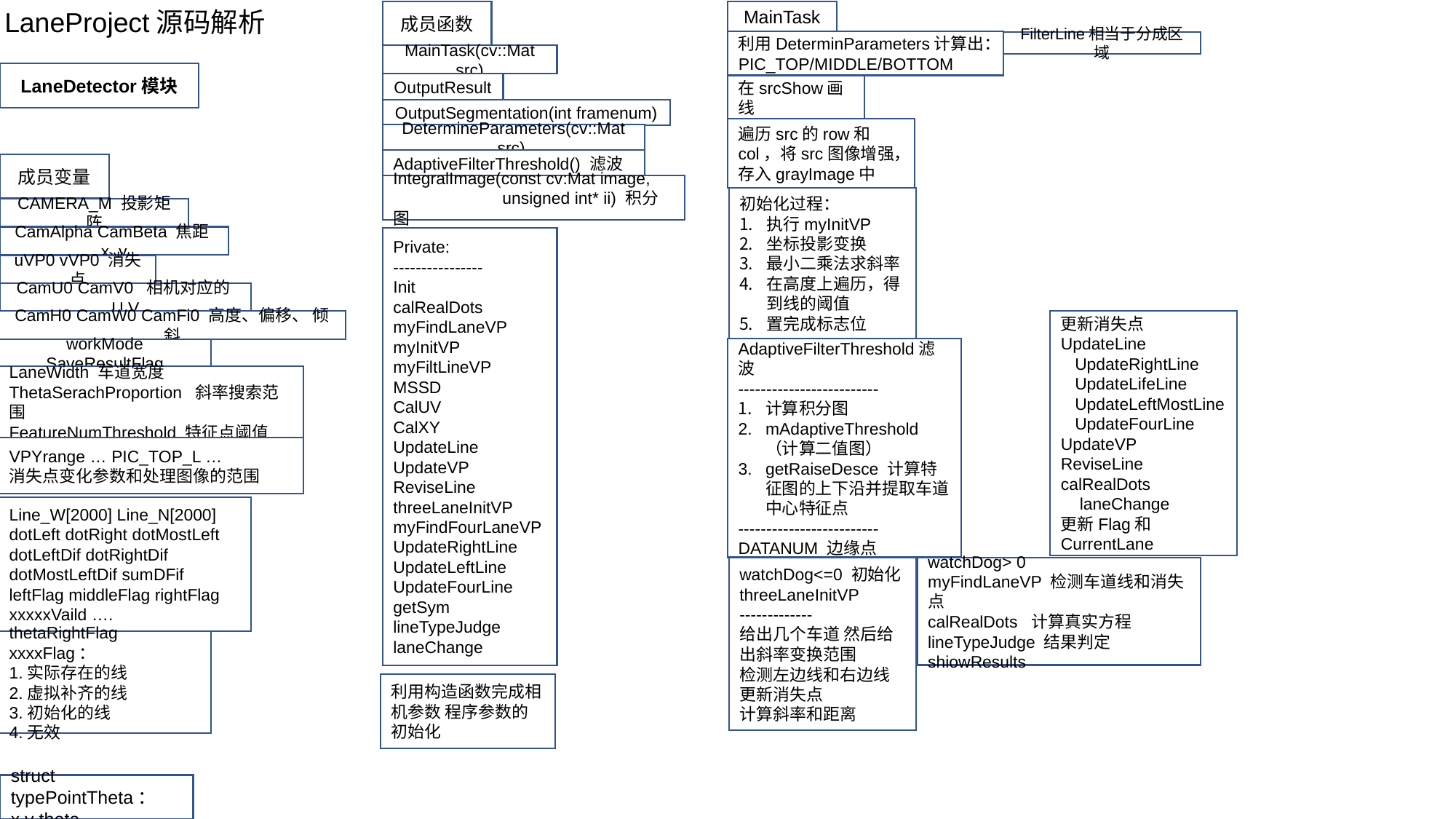

LaneProject源码解析
成员函数
MainTask
利用DeterminParameters计算出：
PIC_TOP/MIDDLE/BOTTOM
FilterLine相当于分成区域
MainTask(cv::Mat src)
LaneDetector模块
OutputResult
在srcShow画线
OutputSegmentation(int framenum)
遍历src的row和col，将src图像增强，存入grayImage中
DetermineParameters(cv::Mat src)
AdaptiveFilterThreshold() 滤波
成员变量
IntegralImage(const cv:Mat image,
	unsigned int* ii) 积分图
初始化过程：
执行myInitVP
坐标投影变换
最小二乘法求斜率
在高度上遍历，得到线的阈值
置完成标志位
CAMERA_M 投影矩阵
CamAlpha CamBeta 焦距x ,y
Private:
----------------
Init
calRealDots
myFindLaneVP
myInitVP
myFiltLineVP
MSSD
CalUV
CalXY
UpdateLine
UpdateVP
ReviseLine
threeLaneInitVP
myFindFourLaneVP
UpdateRightLine
UpdateLeftLine
UpdateFourLine
getSym
lineTypeJudge
laneChange
uVP0 vVP0 消失点
CamU0 CamV0  相机对应的U V
CamH0 CamW0 CamFi0 高度、偏移、 倾斜
更新消失点
UpdateLine
   UpdateRightLine
   UpdateLifeLine
   UpdateLeftMostLine
   UpdateFourLine
UpdateVP
ReviseLine
calRealDots
    laneChange
更新Flag和CurrentLane
AdaptiveFilterThreshold滤波
-------------------------
计算积分图
mAdaptiveThreshold（计算二值图）
getRaiseDesce 计算特征图的上下沿并提取车道中心特征点
-------------------------
DATANUM 边缘点
workMode SaveResultFlag
LaneWidth 车道宽度
ThetaSerachProportion  斜率搜索范围
FeatureNumThreshold 特征点阈值
VPYrange … PIC_TOP_L …
消失点变化参数和处理图像的范围
Line_W[2000] Line_N[2000]
dotLeft dotRight dotMostLeft
dotLeftDif dotRightDif
dotMostLeftDif sumDFif
leftFlag middleFlag rightFlag
xxxxxVaild ….
watchDog<=0 初始化
threeLaneInitVP
-------------
给出几个车道 然后给出斜率变换范围
检测左边线和右边线
更新消失点
计算斜率和距离
watchDog> 0
myFindLaneVP 检测车道线和消失点
calRealDots  计算真实方程
lineTypeJudge 结果判定
shiowResults
thetaRightFlag  xxxxFlag：
1.实际存在的线
2.虚拟补齐的线
3.初始化的线
4.无效
利用构造函数完成相机参数 程序参数的初始化
struct typePointTheta：
x y theta